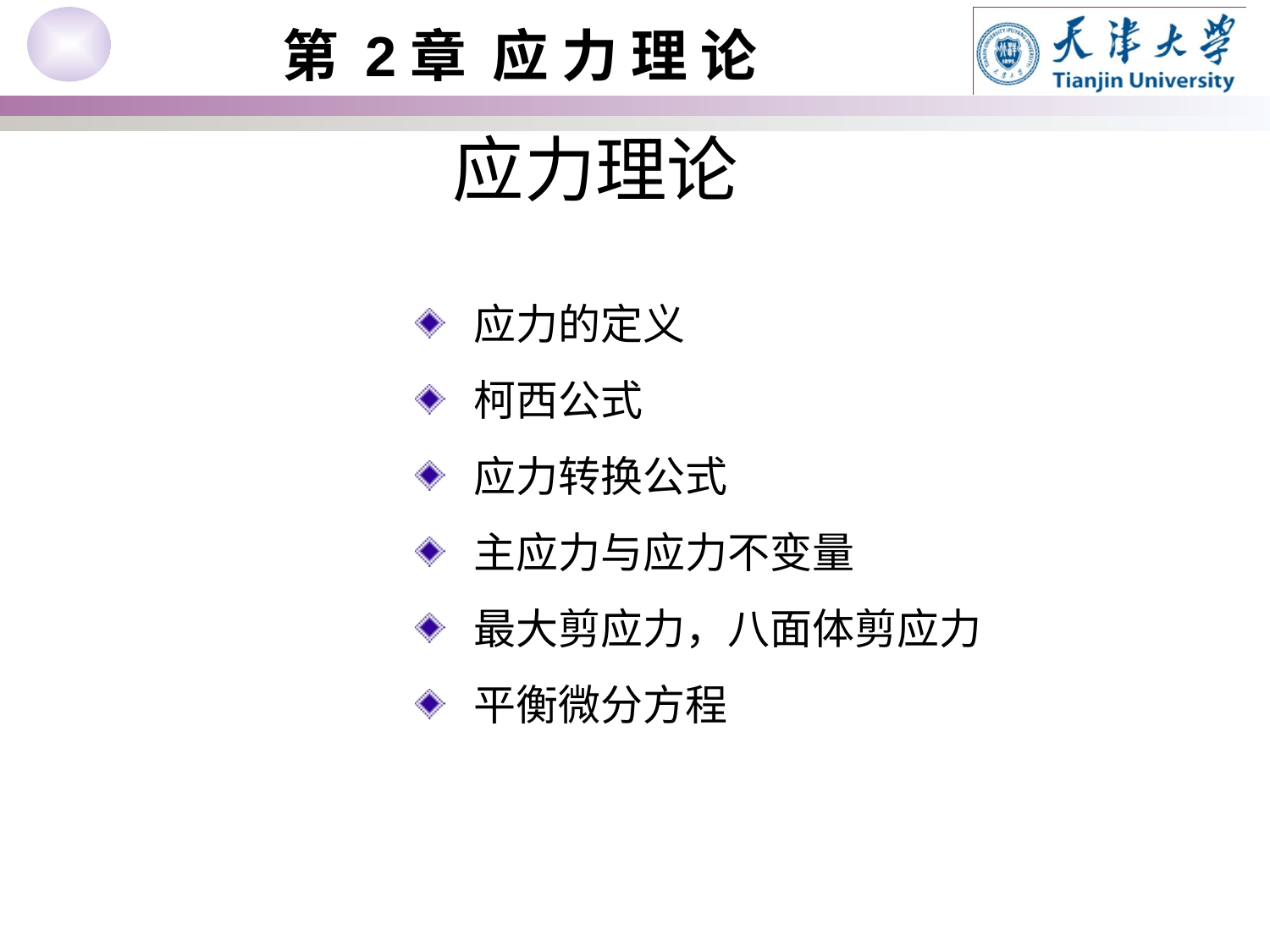

应力理论
  应力的定义
  柯西公式
  应力转换公式
  主应力与应力不变量
  最大剪应力，八面体剪应力
  平衡微分方程